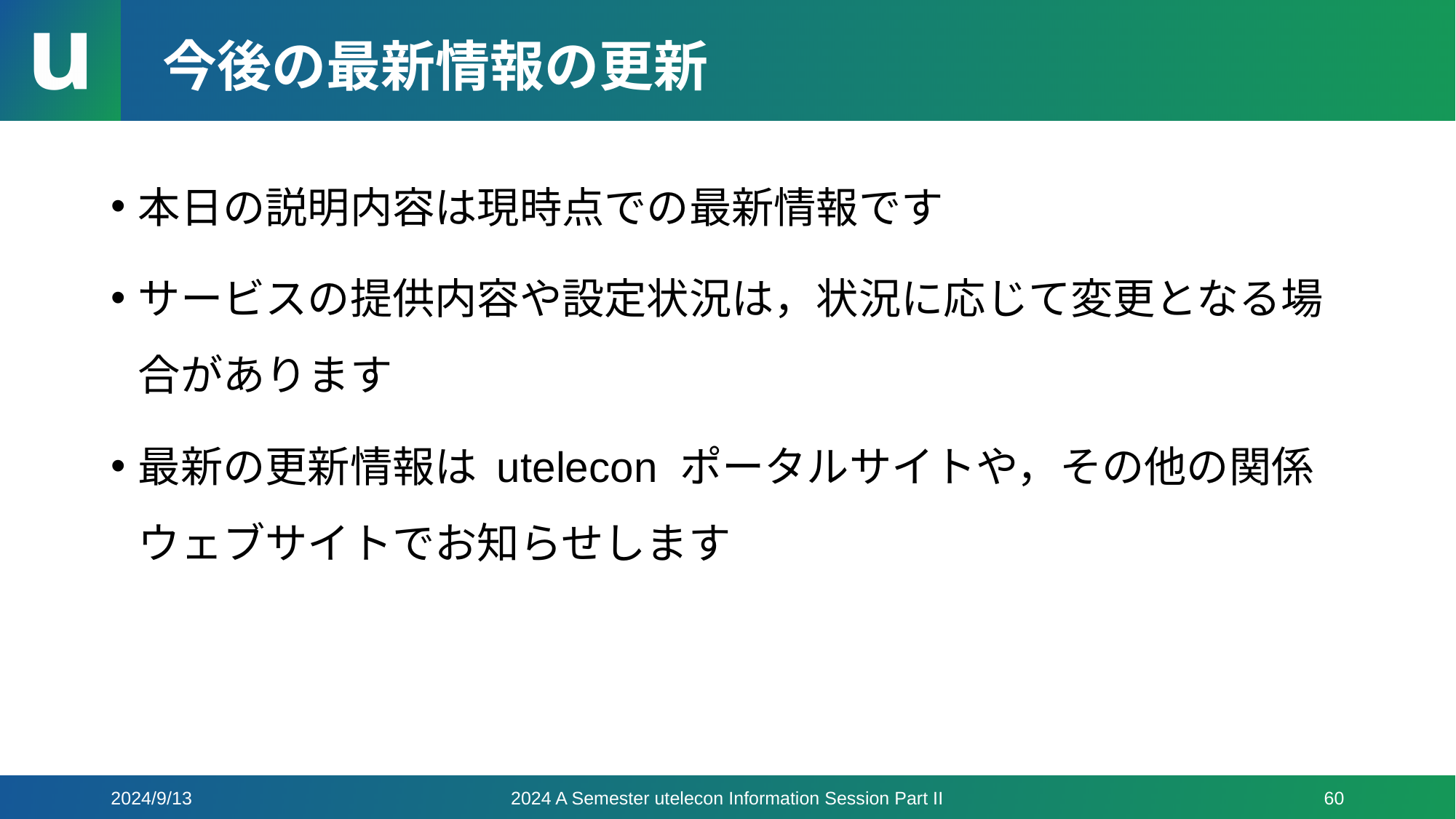

# 今後の最新情報の更新
本日の説明内容は現時点での最新情報です
サービスの提供内容や設定状況は，状況に応じて変更となる場合があります
最新の更新情報は utelecon ポータルサイトや，その他の関係ウェブサイトでお知らせします
2024/9/13
2024 A Semester utelecon Information Session Part II
60